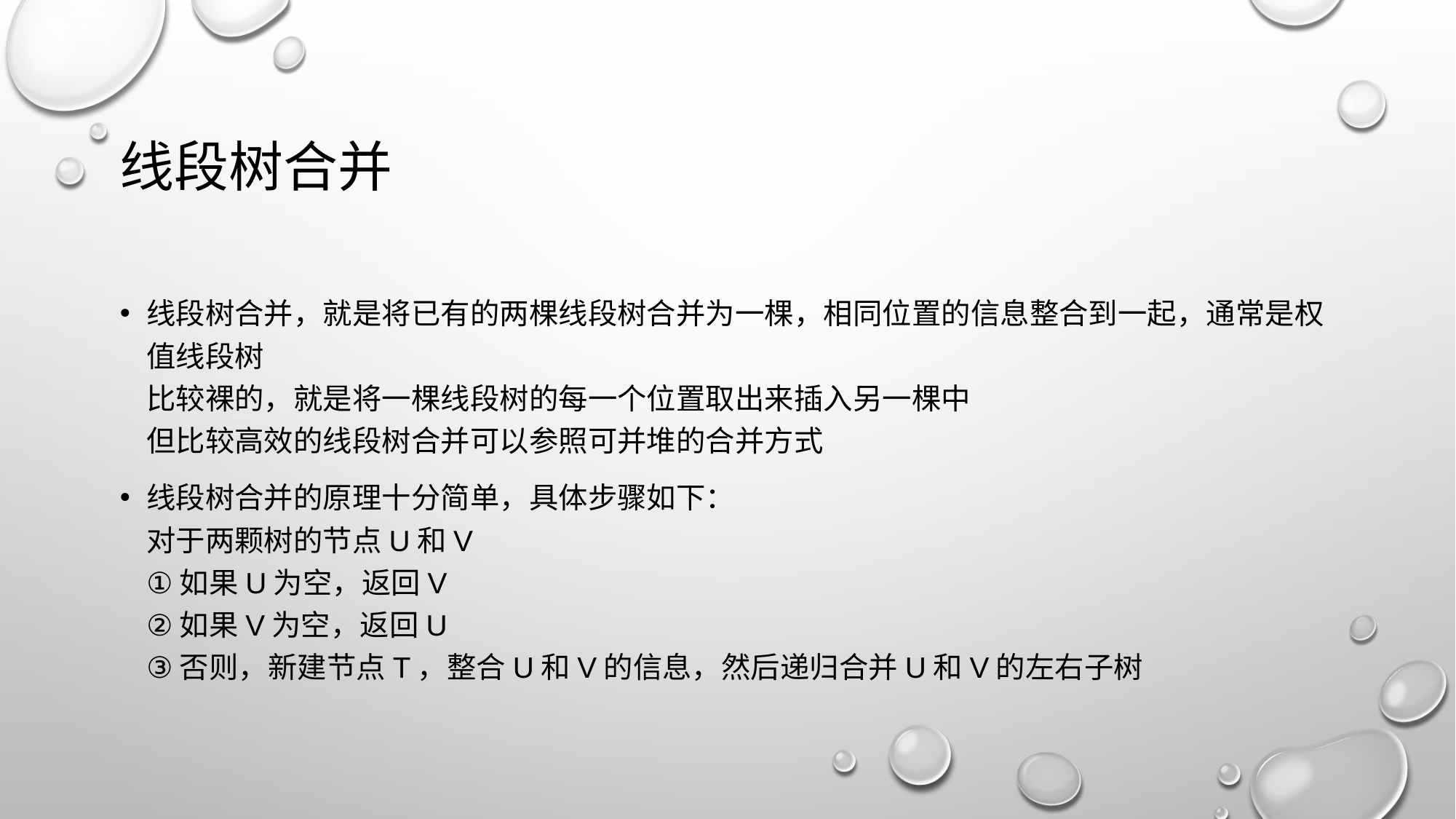

# 线段树合并
线段树合并，就是将已有的两棵线段树合并为一棵，相同位置的信息整合到一起，通常是权值线段树
比较裸的，就是将一棵线段树的每一个位置取出来插入另一棵中
但比较高效的线段树合并可以参照可并堆的合并方式
线段树合并的原理十分简单，具体步骤如下：
对于两颗树的节点u和v
①如果u为空，返回v
②如果v为空，返回u
③否则，新建节点t，整合u和v的信息，然后递归合并u和v的左右子树